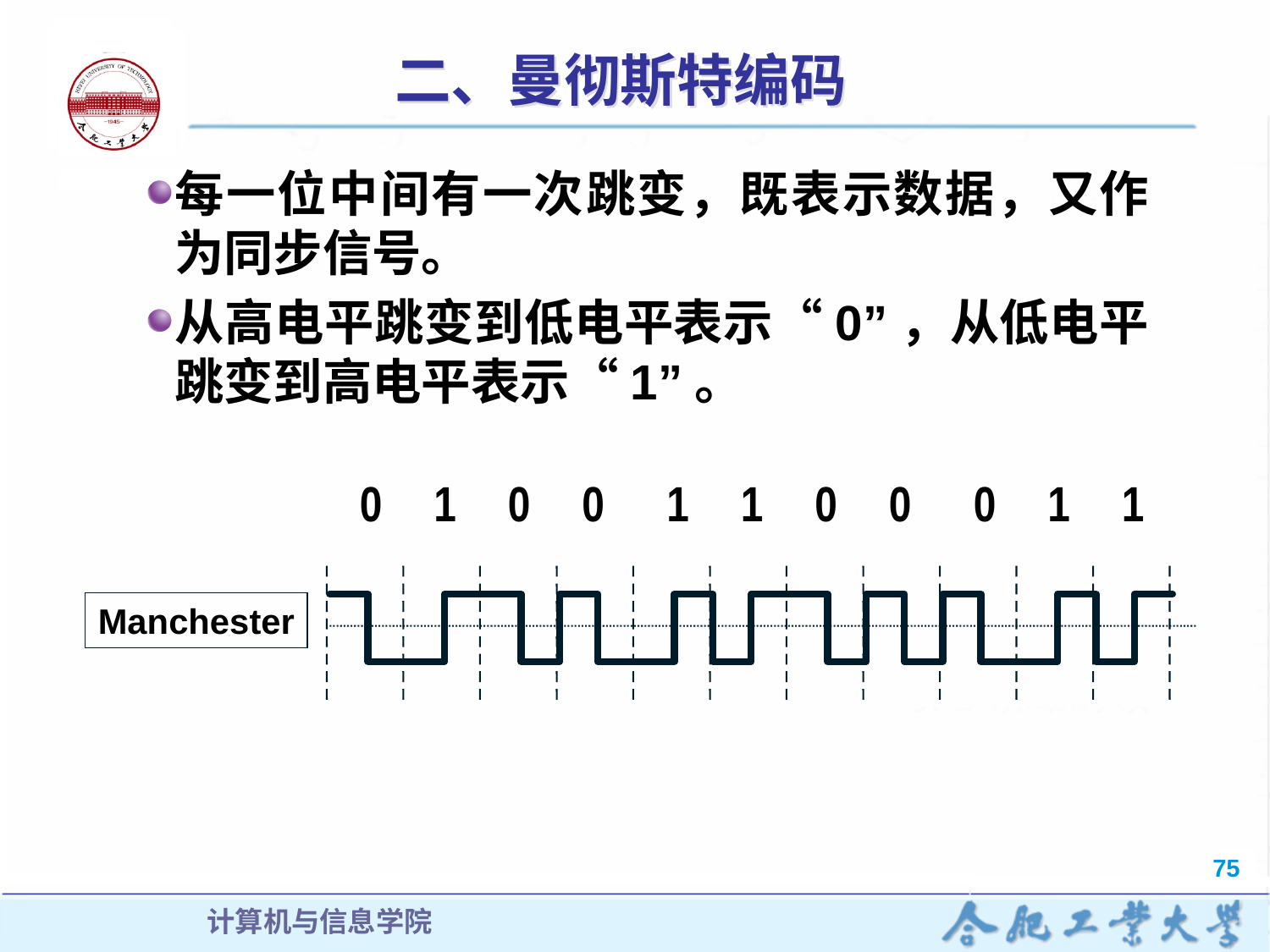

# 二、曼彻斯特编码
每一位中间有一次跳变，既表示数据，又作为同步信号。
从高电平跳变到低电平表示“0”，从低电平跳变到高电平表示“1”。
0
1
0
0
1
1
0
0
0
1
1

Manchester